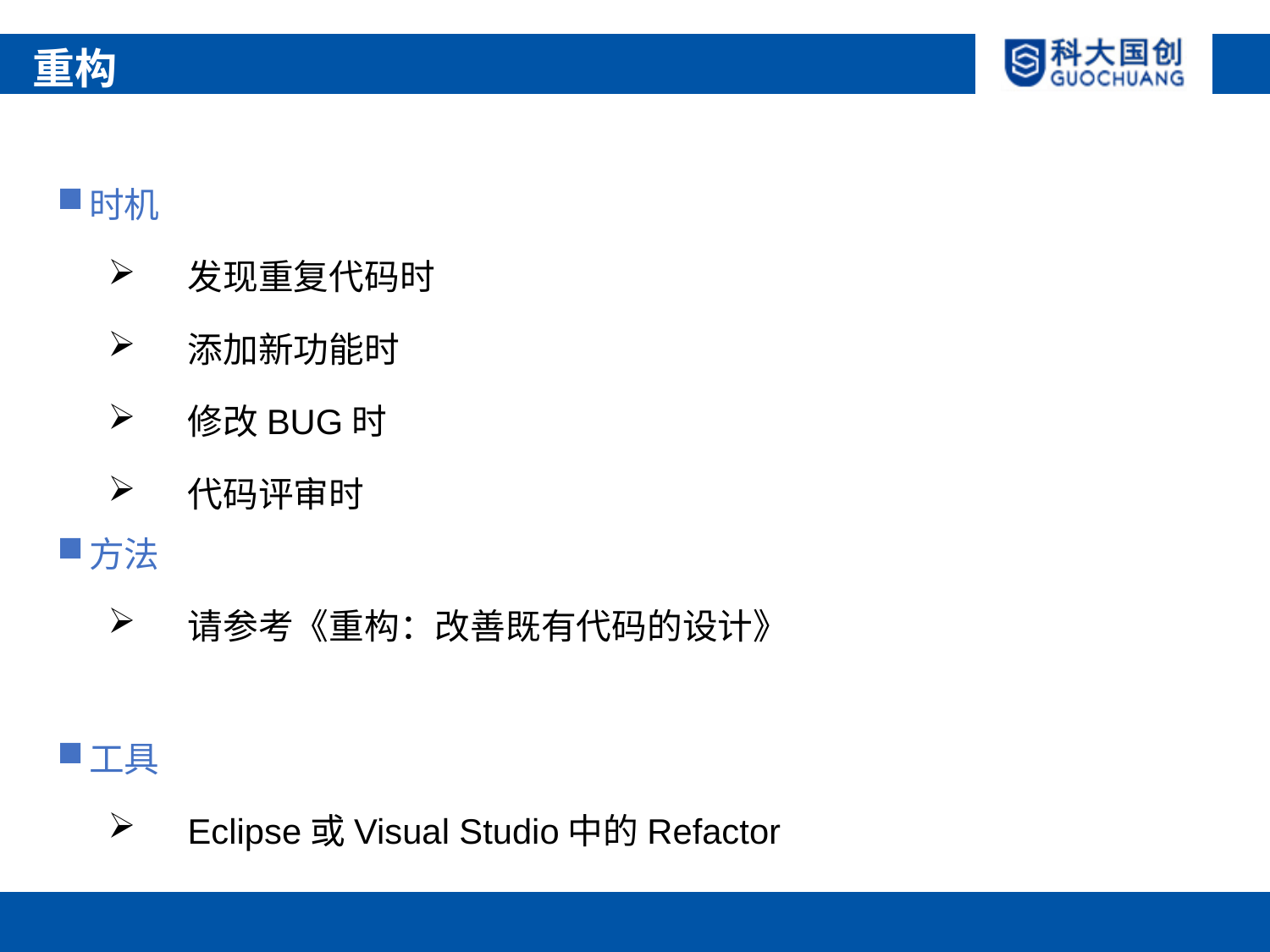

重构
时机
发现重复代码时
添加新功能时
修改BUG时
代码评审时
方法
请参考《重构：改善既有代码的设计》

工具
Eclipse或Visual Studio中的Refactor